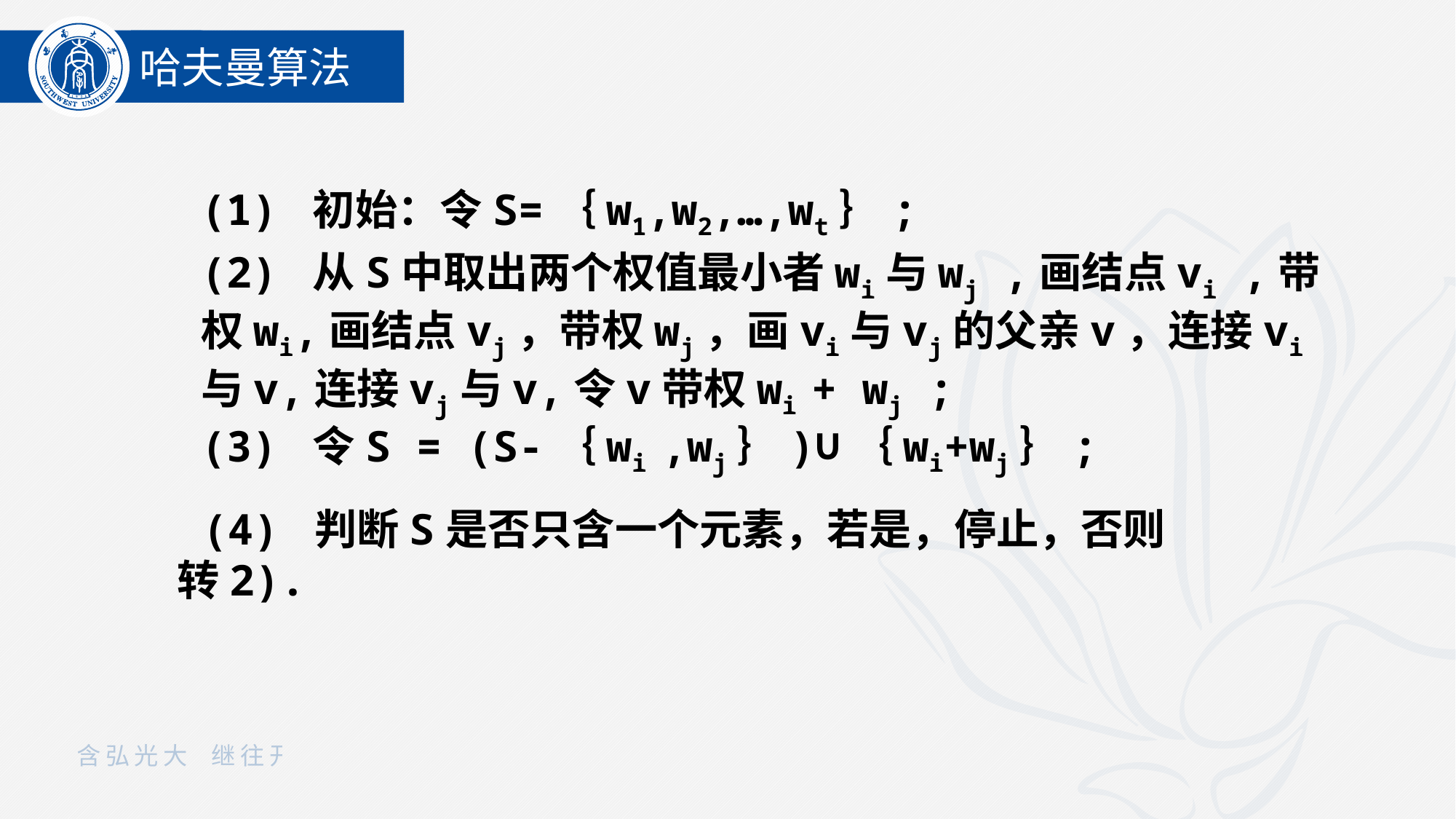

哈夫曼算法
(1) 初始：令S=｛w1,w2,…,wt｝;
(2) 从S中取出两个权值最小者wi与wj ,画结点vi ,带权wi,画结点vj，带权wj，画vi与vj的父亲v，连接vi与v,连接vj与v,令v带权wi + wj ;
(3) 令S = (S-｛wi ,wj｝)∪｛wi+wj｝;
 (4) 判断S是否只含一个元素，若是，停止，否则转2).